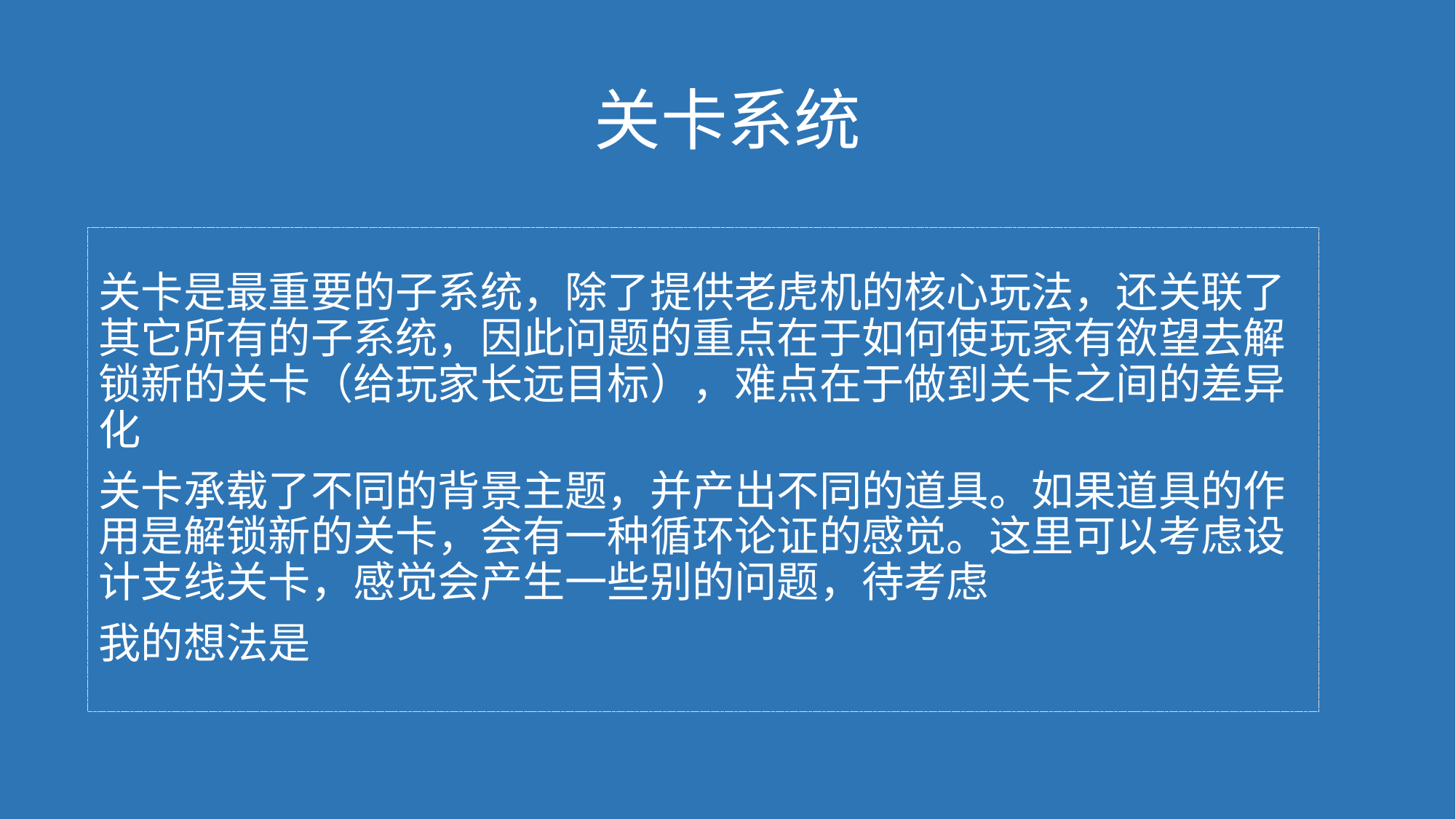

关卡系统
关卡是最重要的子系统，除了提供老虎机的核心玩法，还关联了其它所有的子系统，因此问题的重点在于如何使玩家有欲望去解锁新的关卡（给玩家长远目标），难点在于做到关卡之间的差异化
关卡承载了不同的背景主题，并产出不同的道具。如果道具的作用是解锁新的关卡，会有一种循环论证的感觉。这里可以考虑设计支线关卡，感觉会产生一些别的问题，待考虑
我的想法是